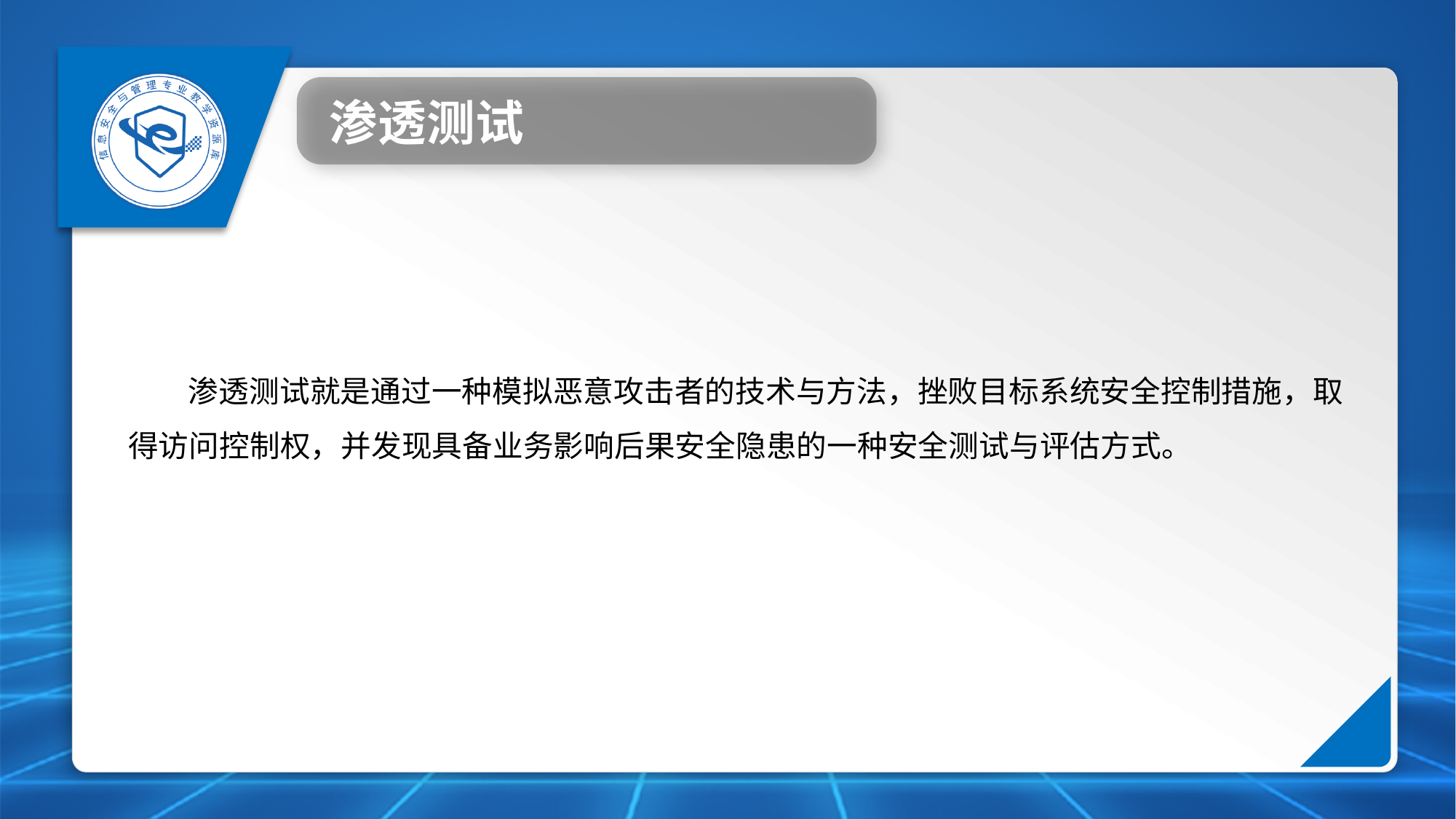

渗透测试
渗透测试就是通过一种模拟恶意攻击者的技术与方法，挫败目标系统安全控制措施，取得访问控制权，并发现具备业务影响后果安全隐患的一种安全测试与评估方式。